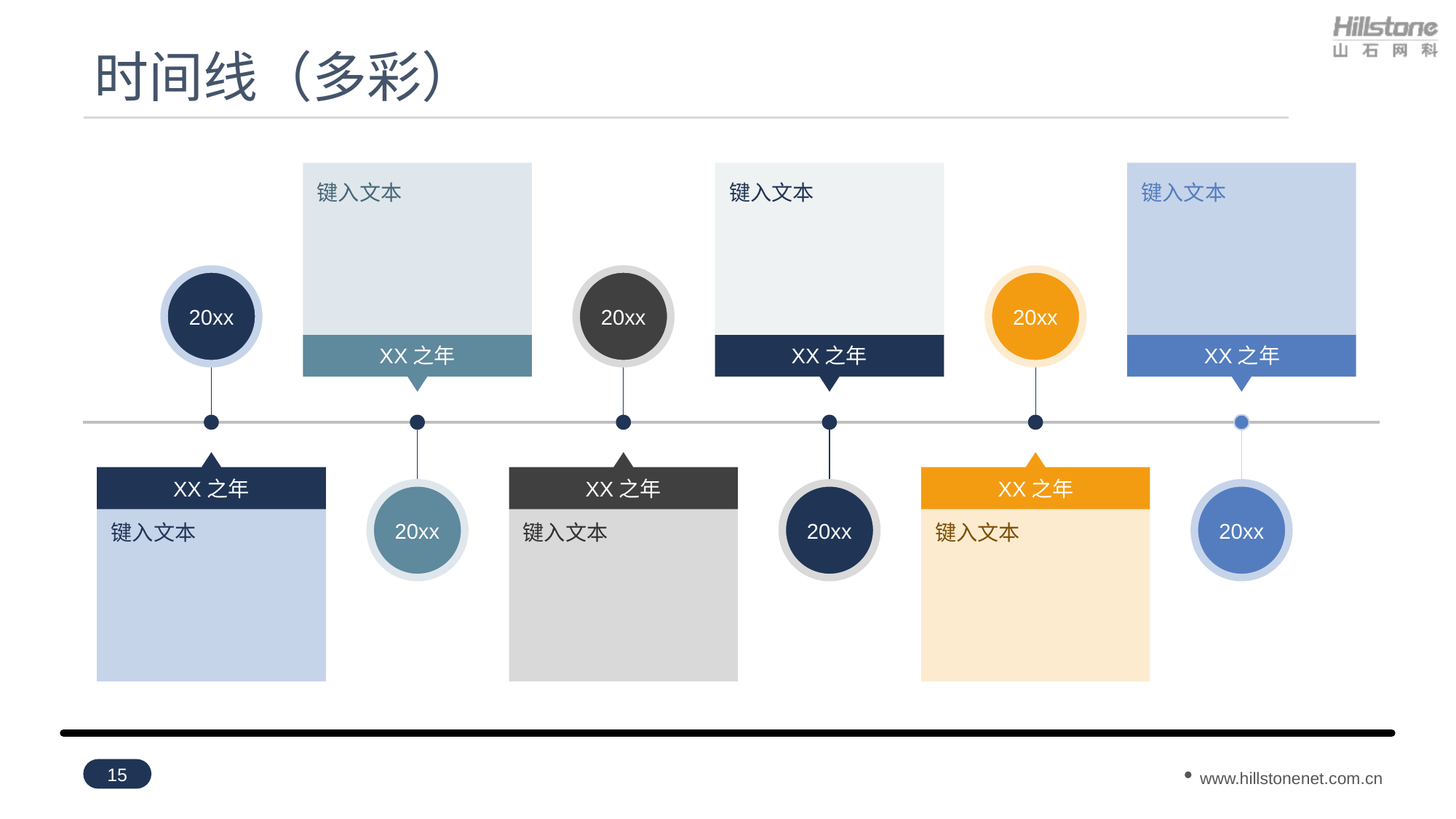

# 时间线（多彩）

键入文本
键入文本
键入文本
20xx

20xx

20xx

XX之年
XX之年
XX之年

20xx

20xx

20xx

XX之年
XX之年
XX之年

键入文本
键入文本
键入文本
15